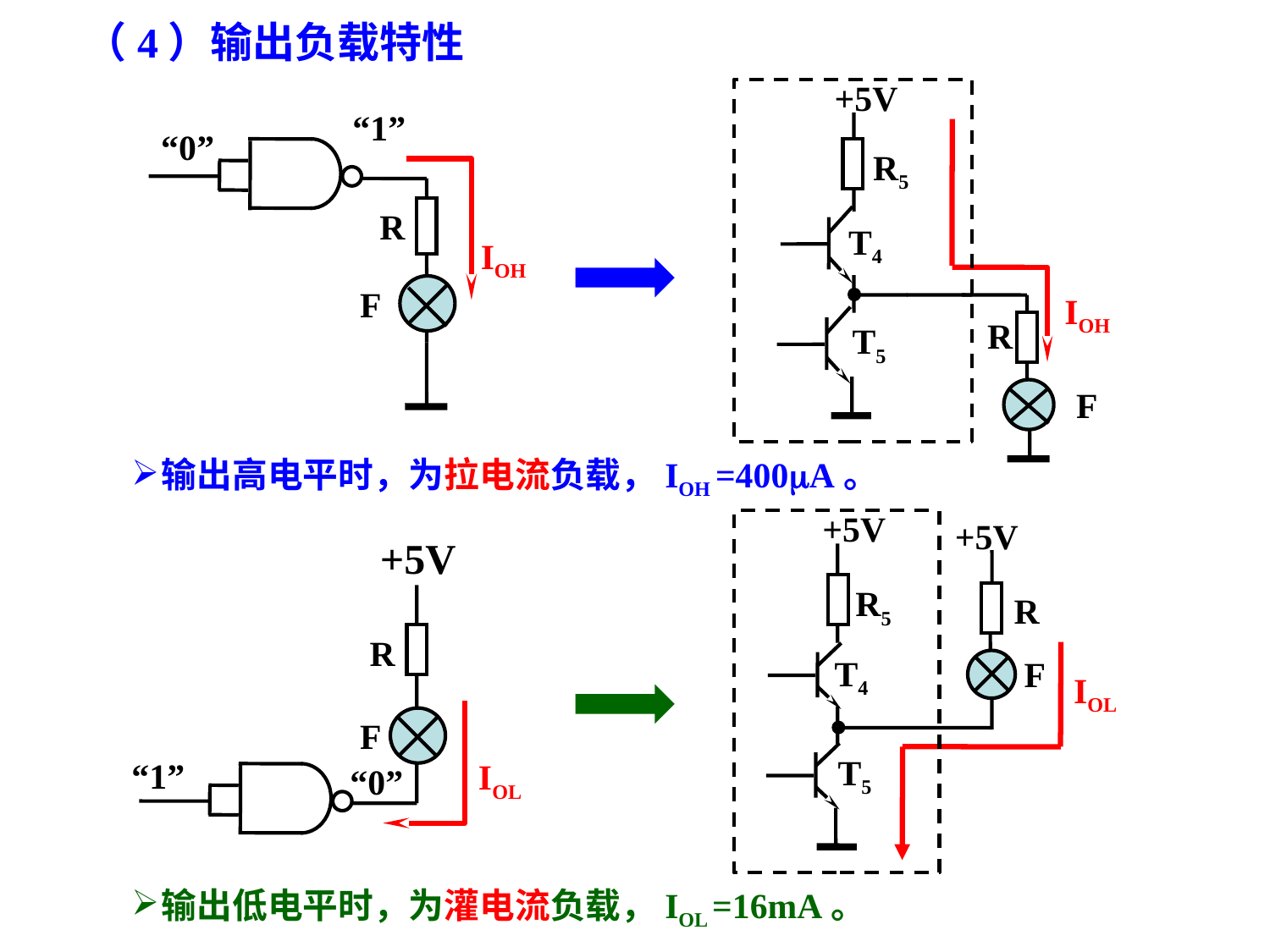

（4）输出负载特性
+5V

R5

T4

T5

R

F

“1”
“0”

R

F

IOH

IOH
输出高电平时，为拉电流负载，IOH =400μA。
+5V

R5

T4

T5

+5V

R

F

+5V

R

F

“1”
“0”

IOL

IOL
输出低电平时，为灌电流负载，IOL =16mA。